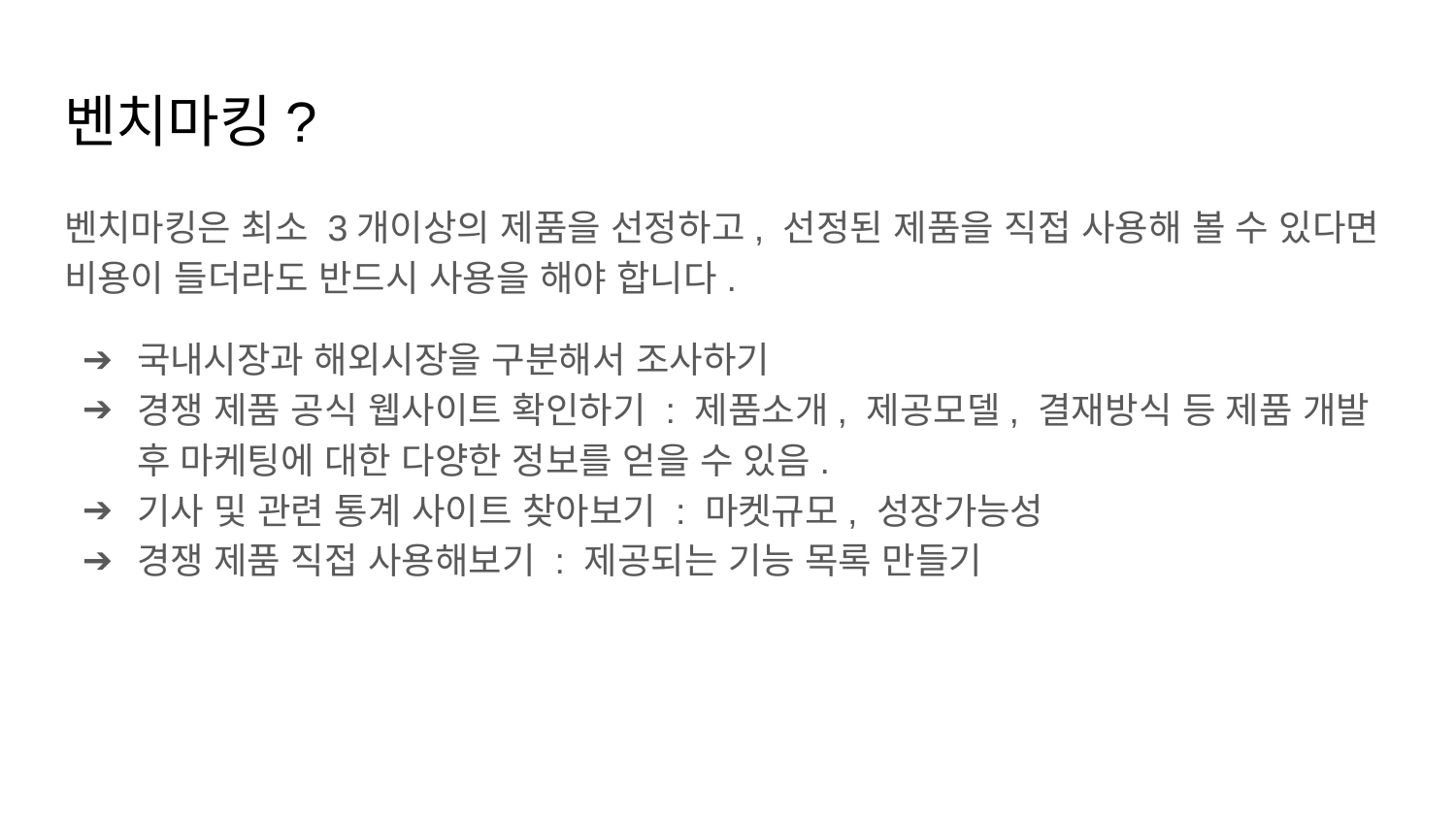

# 벤치마킹?
벤치마킹은 최소 3개이상의 제품을 선정하고, 선정된 제품을 직접 사용해 볼 수 있다면 비용이 들더라도 반드시 사용을 해야 합니다.
국내시장과 해외시장을 구분해서 조사하기
경쟁 제품 공식 웹사이트 확인하기 : 제품소개, 제공모델, 결재방식 등 제품 개발 후 마케팅에 대한 다양한 정보를 얻을 수 있음.
기사 및 관련 통계 사이트 찾아보기 : 마켓규모, 성장가능성
경쟁 제품 직접 사용해보기 : 제공되는 기능 목록 만들기